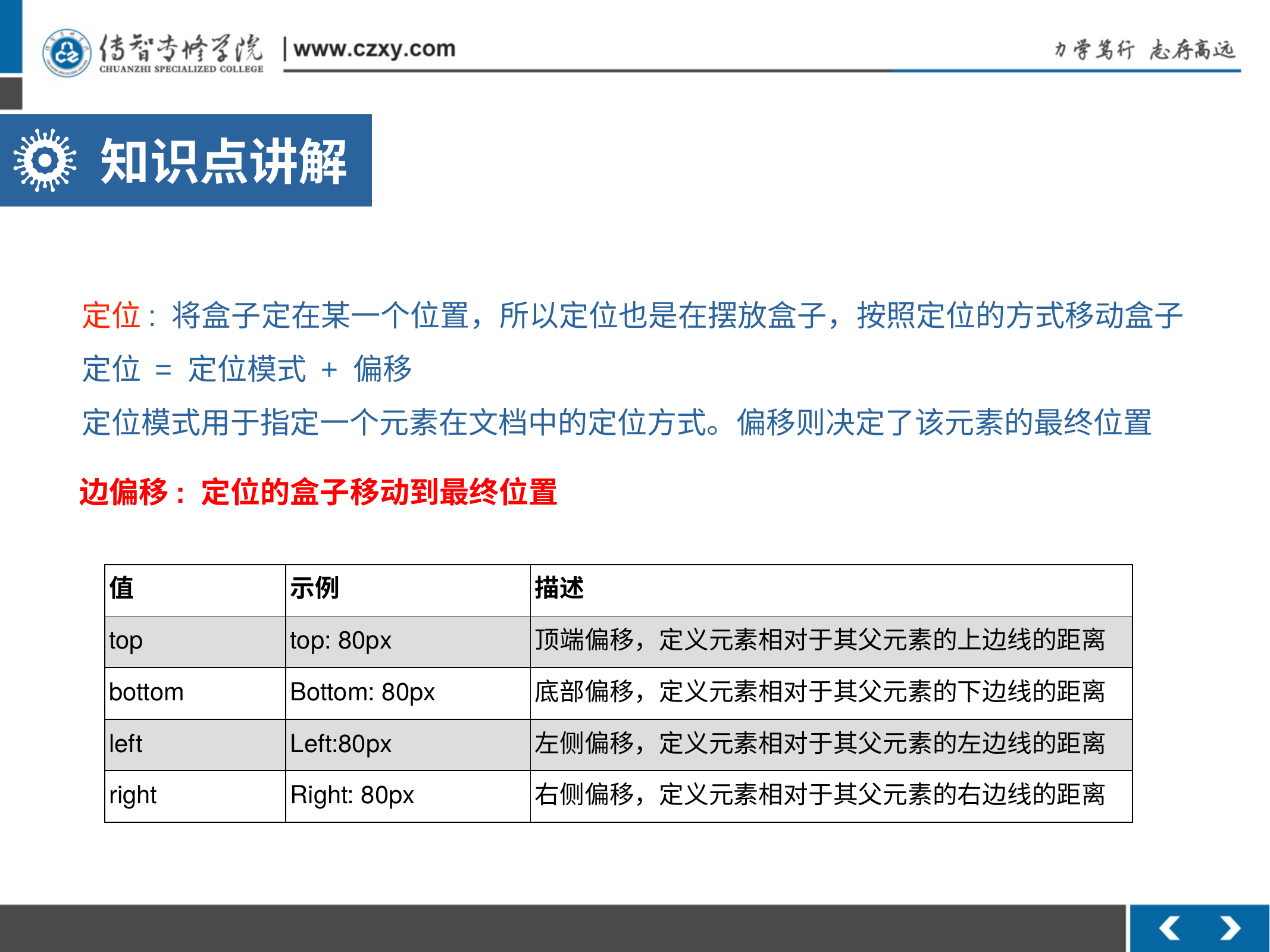

知识点讲解
定位: 将盒子定在某一个位置，所以定位也是在摆放盒子，按照定位的方式移动盒子
定位 = 定位模式 + 偏移
定位模式用于指定一个元素在文档中的定位方式。偏移则决定了该元素的最终位置
边偏移: 定位的盒子移动到最终位置
| 值 | 示例 | 描述 |
| --- | --- | --- |
| top | top: 80px | 顶端偏移，定义元素相对于其父元素的上边线的距离 |
| bottom | Bottom: 80px | 底部偏移，定义元素相对于其父元素的下边线的距离 |
| left | Left:80px | 左侧偏移，定义元素相对于其父元素的左边线的距离 |
| right | Right: 80px | 右侧偏移，定义元素相对于其父元素的右边线的距离 |